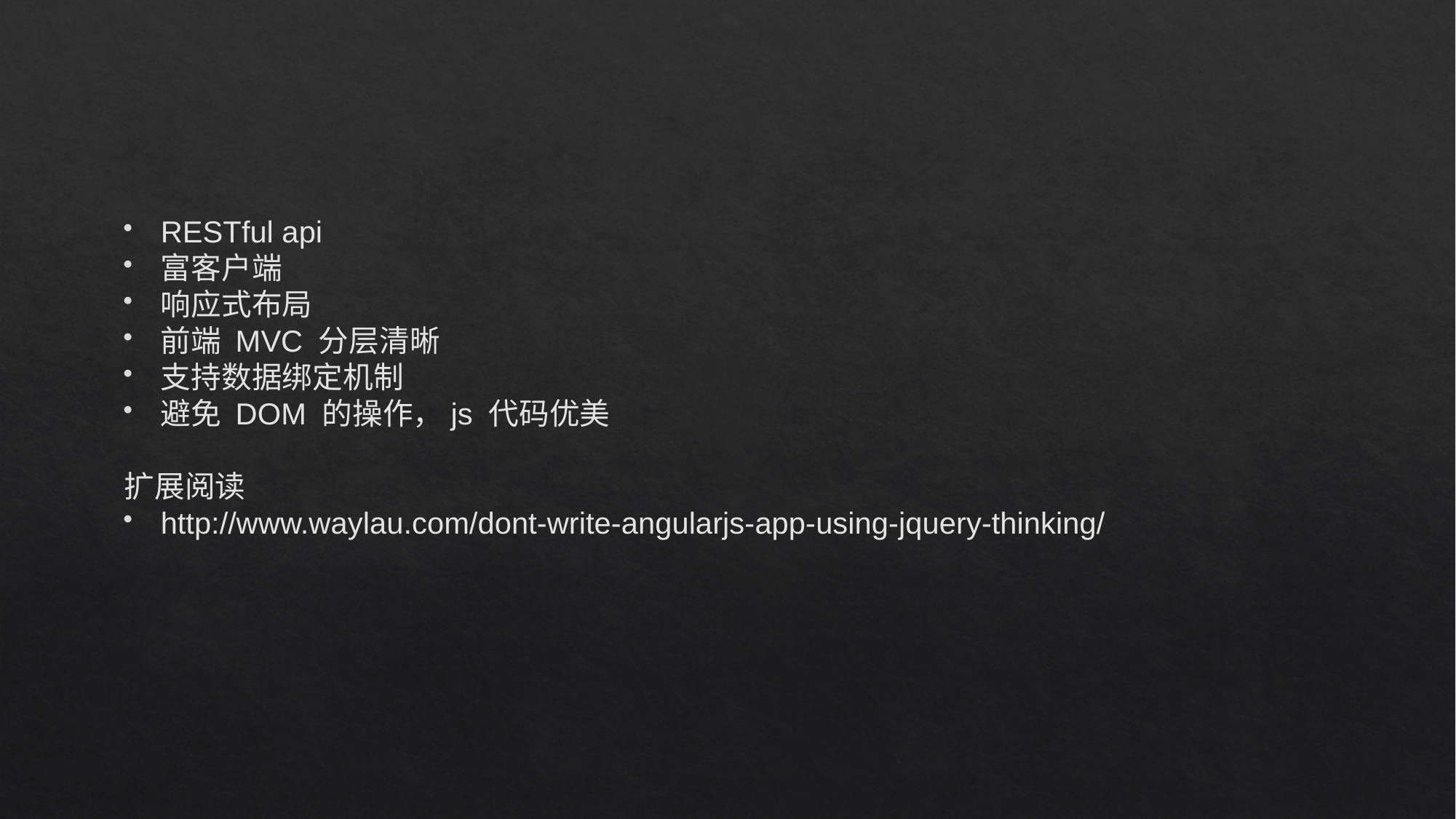

RESTful api
富客户端
响应式布局
前端 MVC 分层清晰
支持数据绑定机制
避免 DOM 的操作，js 代码优美

扩展阅读
http://www.waylau.com/dont-write-angularjs-app-using-jquery-thinking/